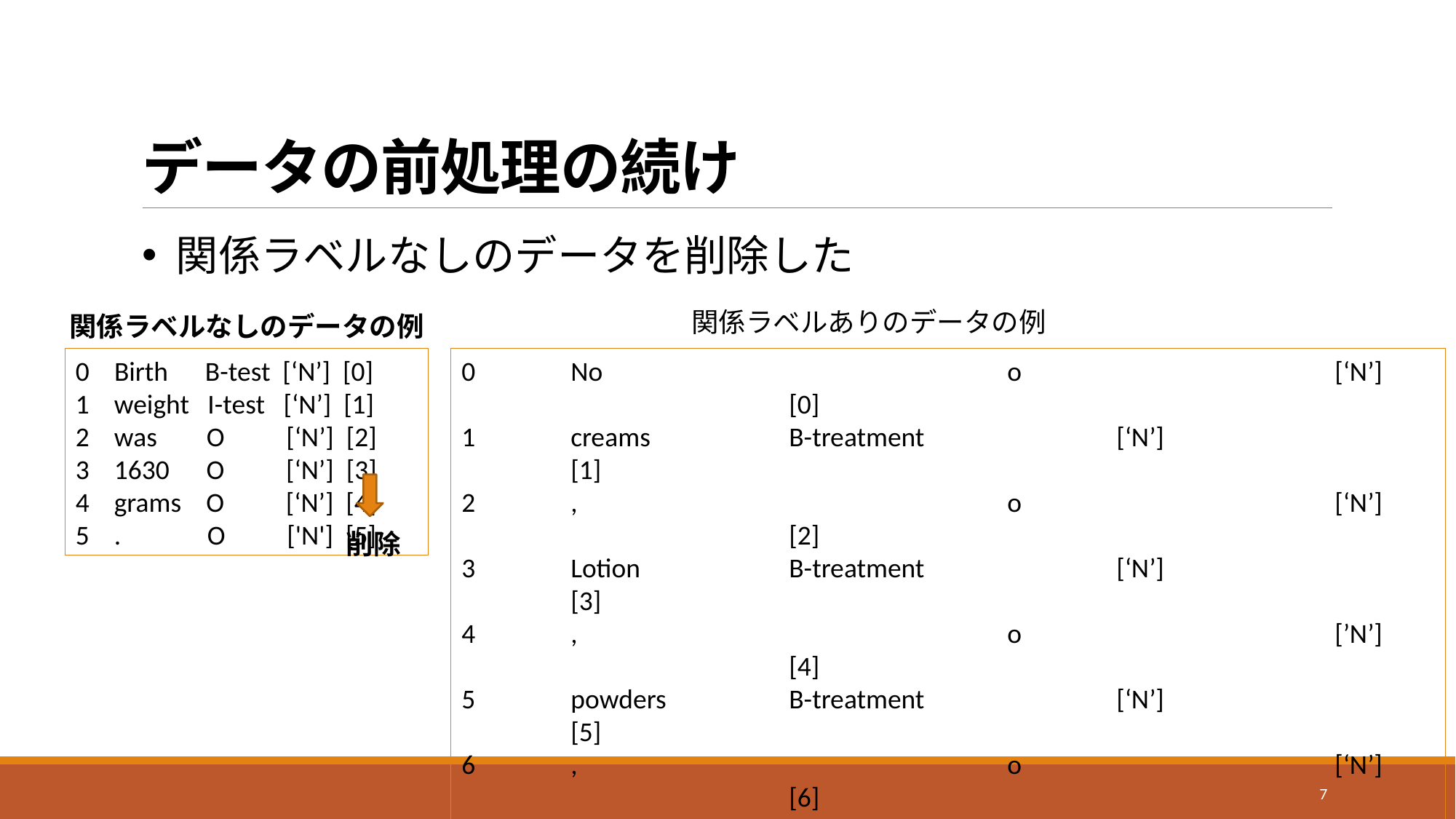

# データの前処理の続け
関係ラベルなしのデータを削除した
関係ラベルありのデータの例
関係ラベルなしのデータの例
0    Birth      B-test  [‘N’]  [0]
1    weight   I-test   [‘N’]  [1]
2    was        O          [‘N’]  [2]
3    1630      O          [‘N’]  [3]
4    grams    O          [‘N’]  [4]
5    .              O          ['N']  [5]
0	No				o			[‘N’]			[0]
1	creams 		B-treatment		[‘N’]			[1]
2	,				o			[‘N’]			[2]
3	Lotion		B-treatment		[‘N’]			[3]
4	,				o			[’N’]			[4]
5	powders		B-treatment		[‘N’]			[5]
6	,				o			[‘N’]			[6]
7	or				o			[‘N’]			[7]
8	ointments	B-treatment		[‘N’]			[8]
9	to 				o			[‘N’]			[9]
10	incision		 B-problem		[‘TrNAP’,’ TrNAP’,’ TrNAP’,’ TrNAP’]		[1,3,5,8]

削除
7